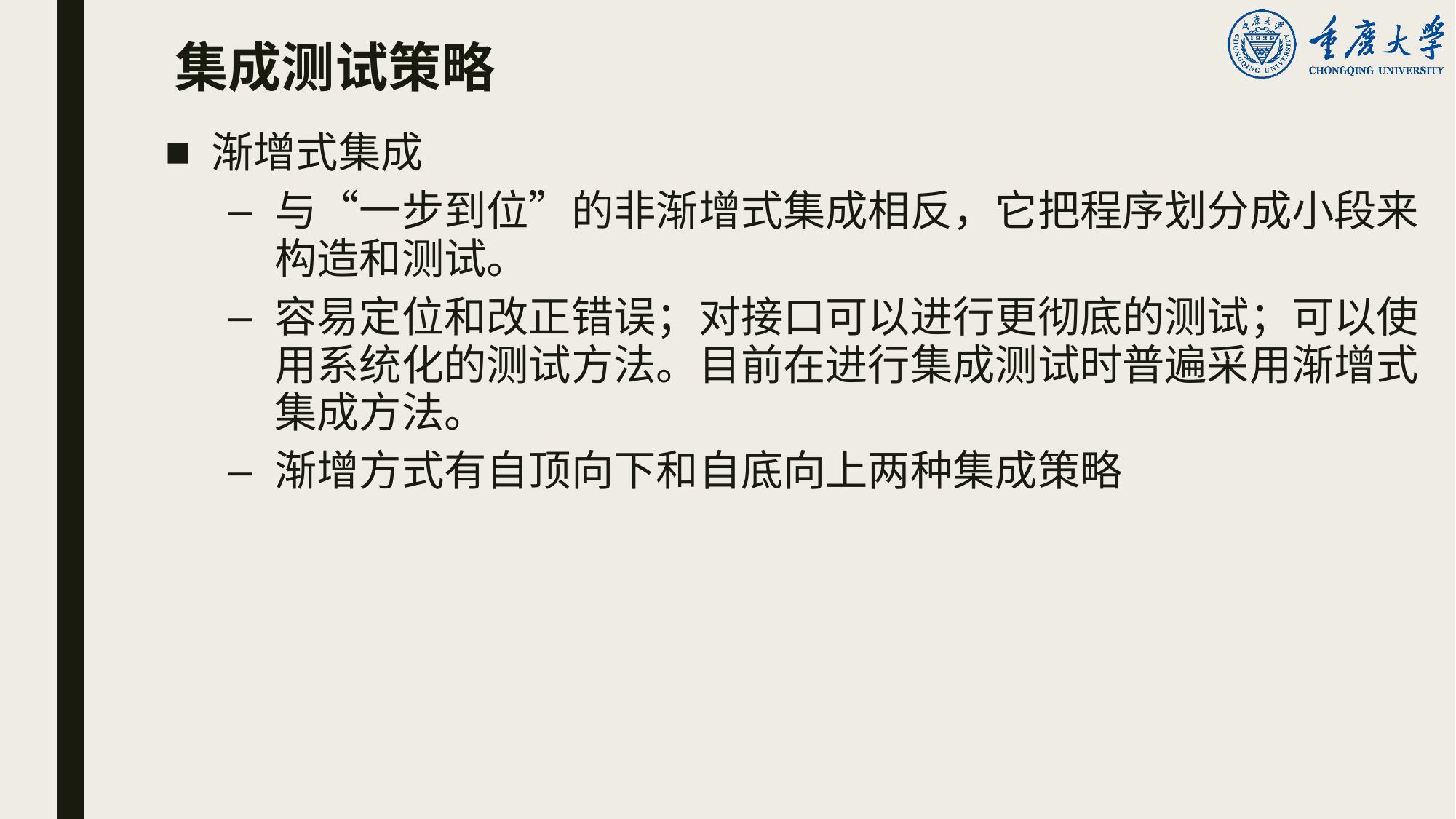

# 集成测试策略
渐增式集成
与“一步到位”的非渐增式集成相反，它把程序划分成小段来构造和测试。
容易定位和改正错误；对接口可以进行更彻底的测试；可以使用系统化的测试方法。目前在进行集成测试时普遍采用渐增式集成方法。
渐增方式有自顶向下和自底向上两种集成策略